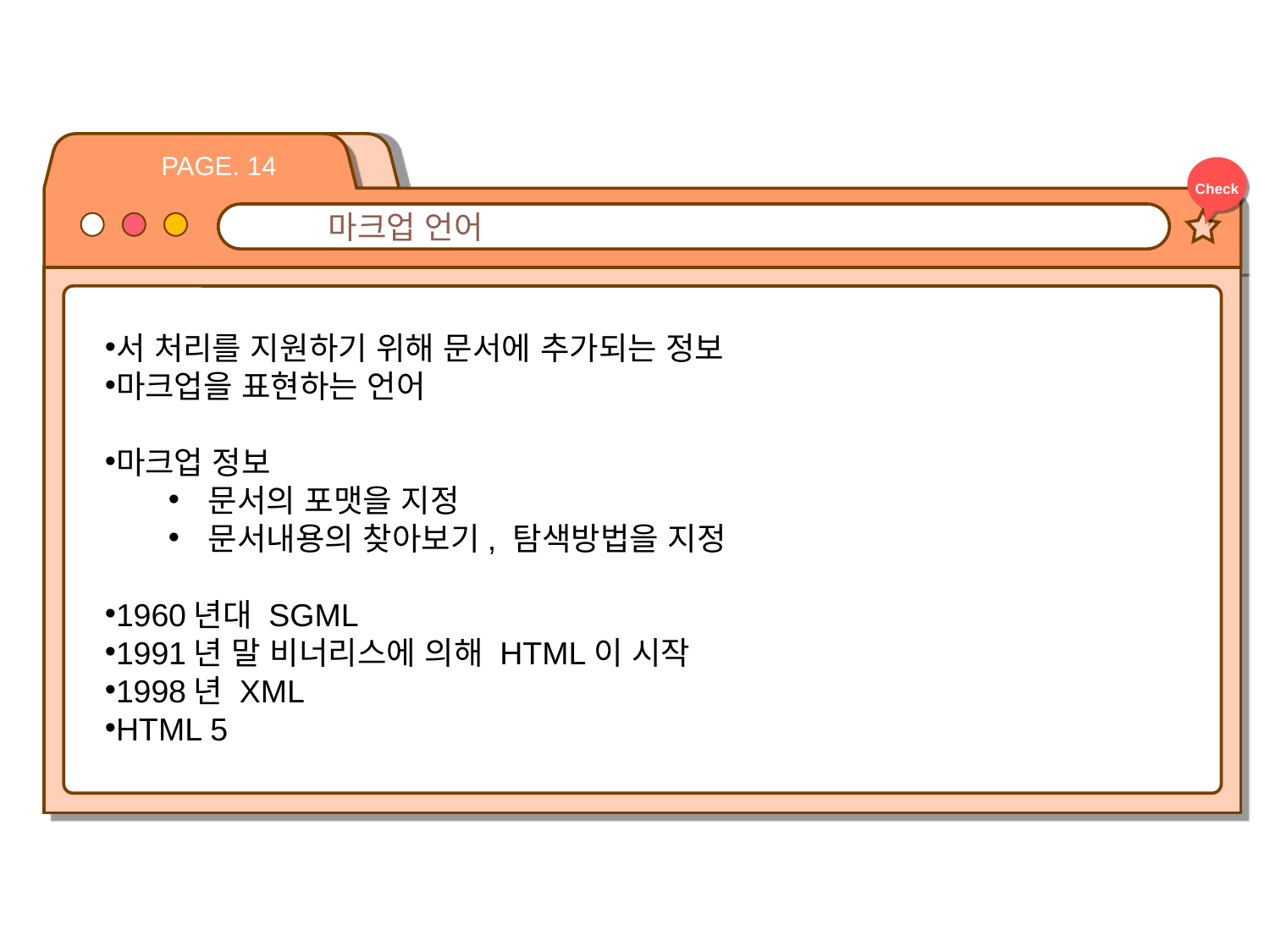

PAGE. 14
Check
🖥️마크업 언어

서 처리를 지원하기 위해 문서에 추가되는 정보
마크업을 표현하는 언어

마크업 정보
문서의 포맷을 지정
문서내용의 찾아보기, 탐색방법을 지정

1960년대 SGML
1991년 말 비너리스에 의해 HTML이 시작
1998년 XML
HTML 5